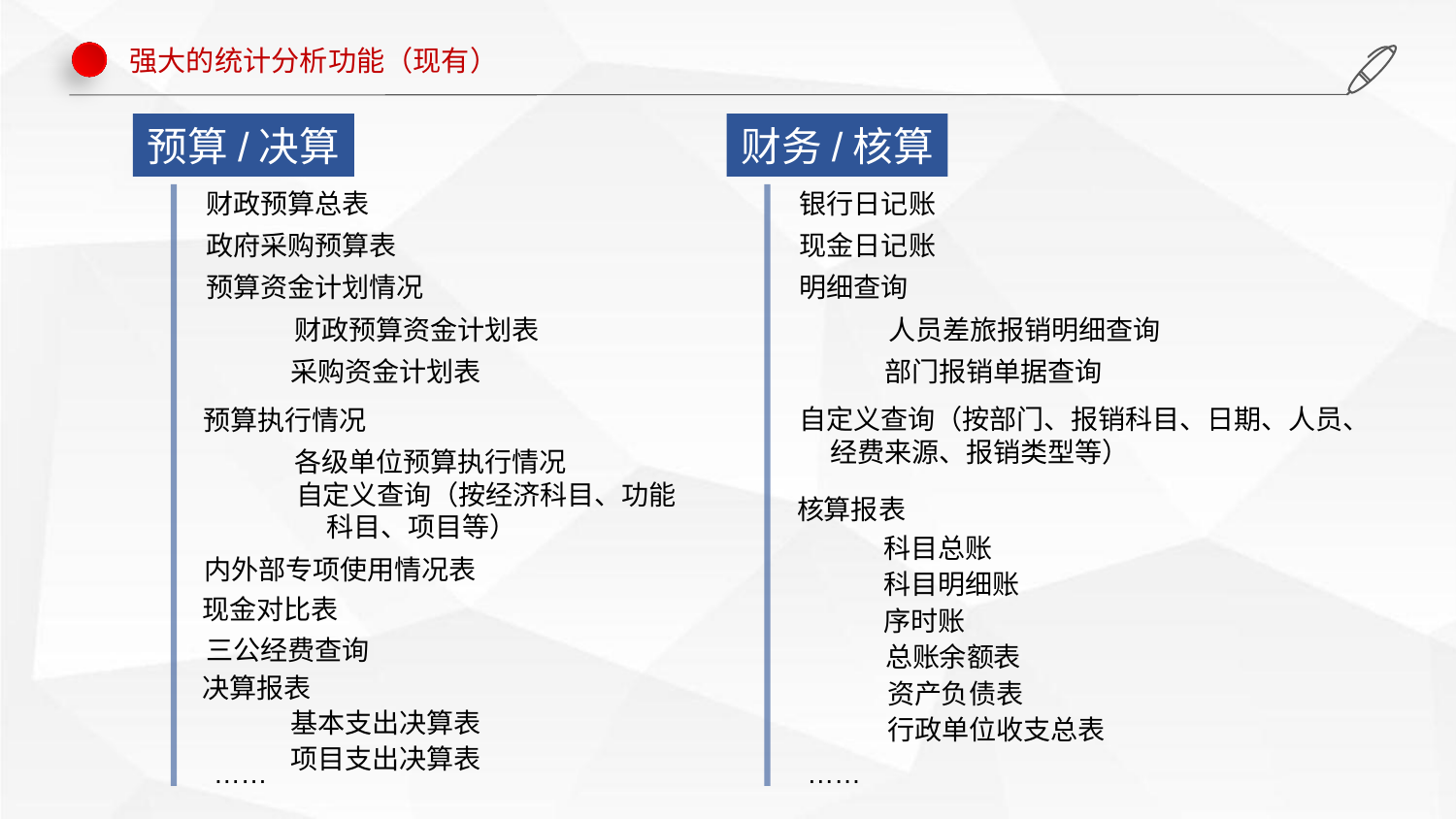

强大的统计分析功能（现有）

预算/决算
财政预算总表
政府采购预算表
预算资金计划情况
财政预算资金计划表
采购资金计划表
预算执行情况
各级单位预算执行情况
自定义查询（按经济科目、功能
    科目、项目等）
内外部专项使用情况表
现金对比表
三公经费查询
决算报表
基本支出决算表
项目支出决算表
……
财务/核算
银行日记账
现金日记账
明细查询
人员差旅报销明细查询
部门报销单据查询
自定义查询（按部门、报销科目、日期、人员、
    经费来源、报销类型等）
核算报表
科目总账
科目明细账
……
序时账
总账余额表
资产负债表
行政单位收支总表